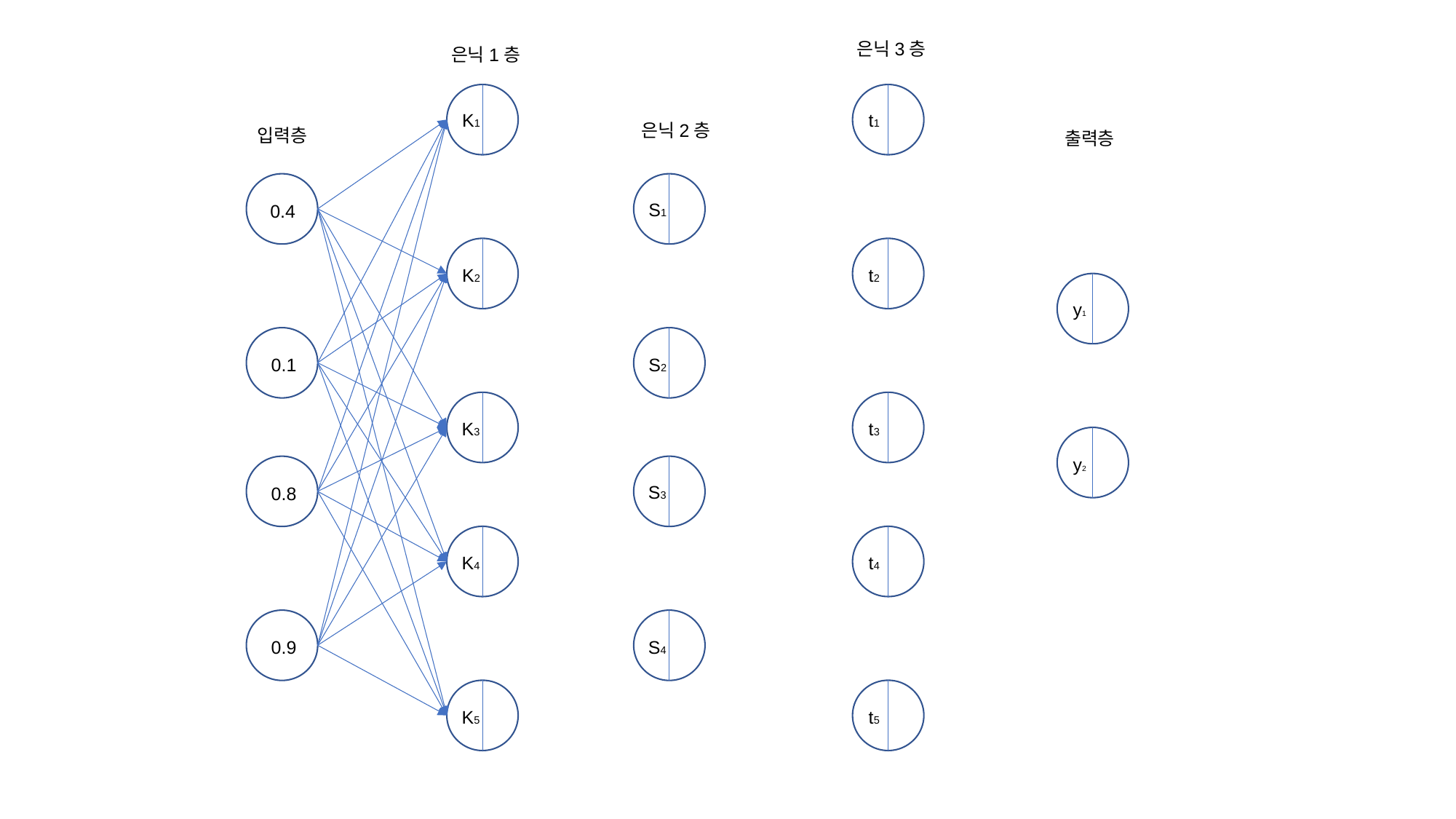

은닉3층
은닉1층

K1
t1
은닉2층
입력층
출력층

S1
0.4

K2
t2

y1

0.1
S2

K3
t3

y2

S3
0.8

K4
t4

0.9
S4

K5
t5